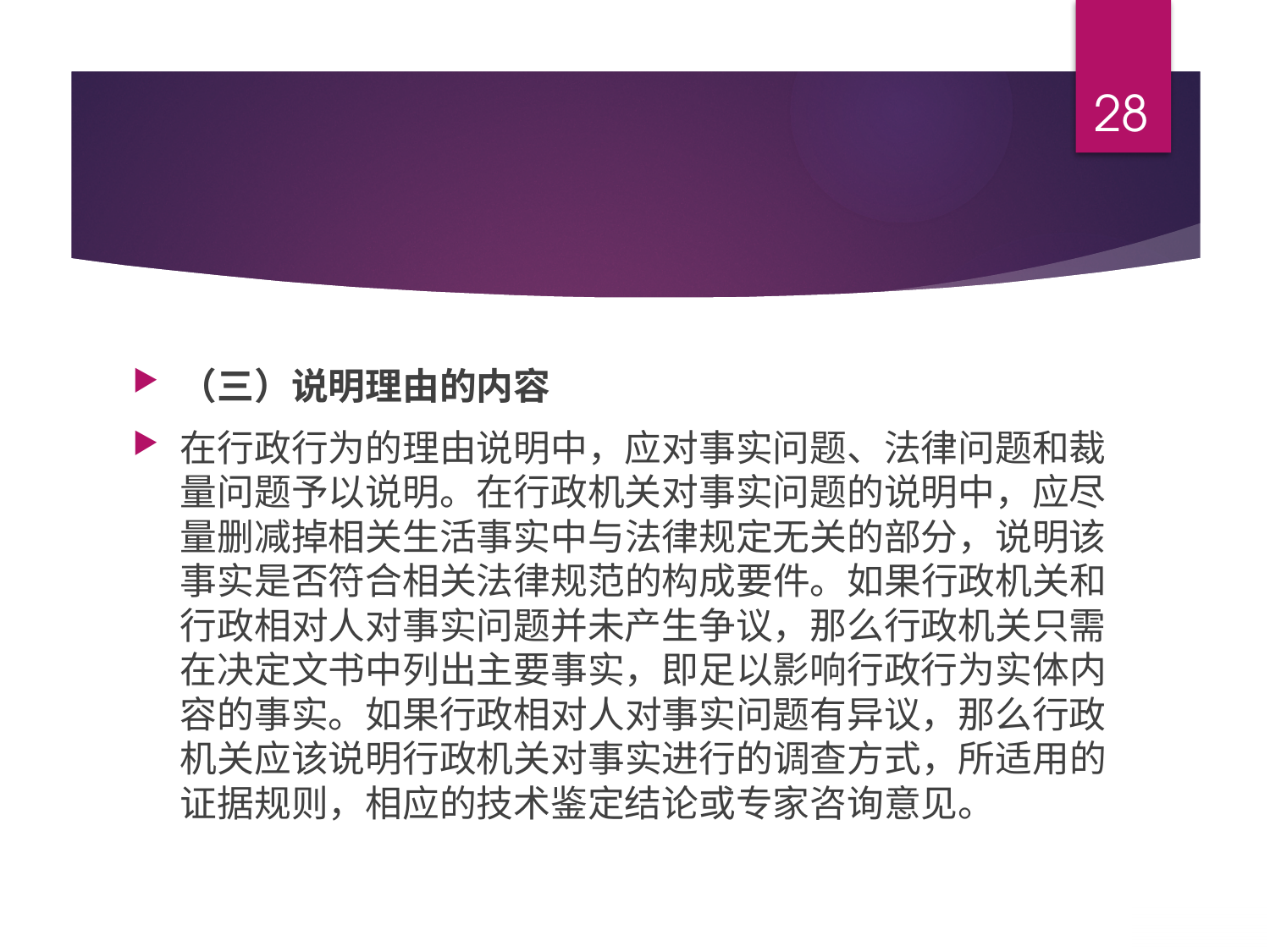

28
#
（三）说明理由的内容
在行政行为的理由说明中，应对事实问题、法律问题和裁量问题予以说明。在行政机关对事实问题的说明中，应尽量删减掉相关生活事实中与法律规定无关的部分，说明该事实是否符合相关法律规范的构成要件。如果行政机关和行政相对人对事实问题并未产生争议，那么行政机关只需在决定文书中列出主要事实，即足以影响行政行为实体内容的事实。如果行政相对人对事实问题有异议，那么行政机关应该说明行政机关对事实进行的调查方式，所适用的证据规则，相应的技术鉴定结论或专家咨询意见。